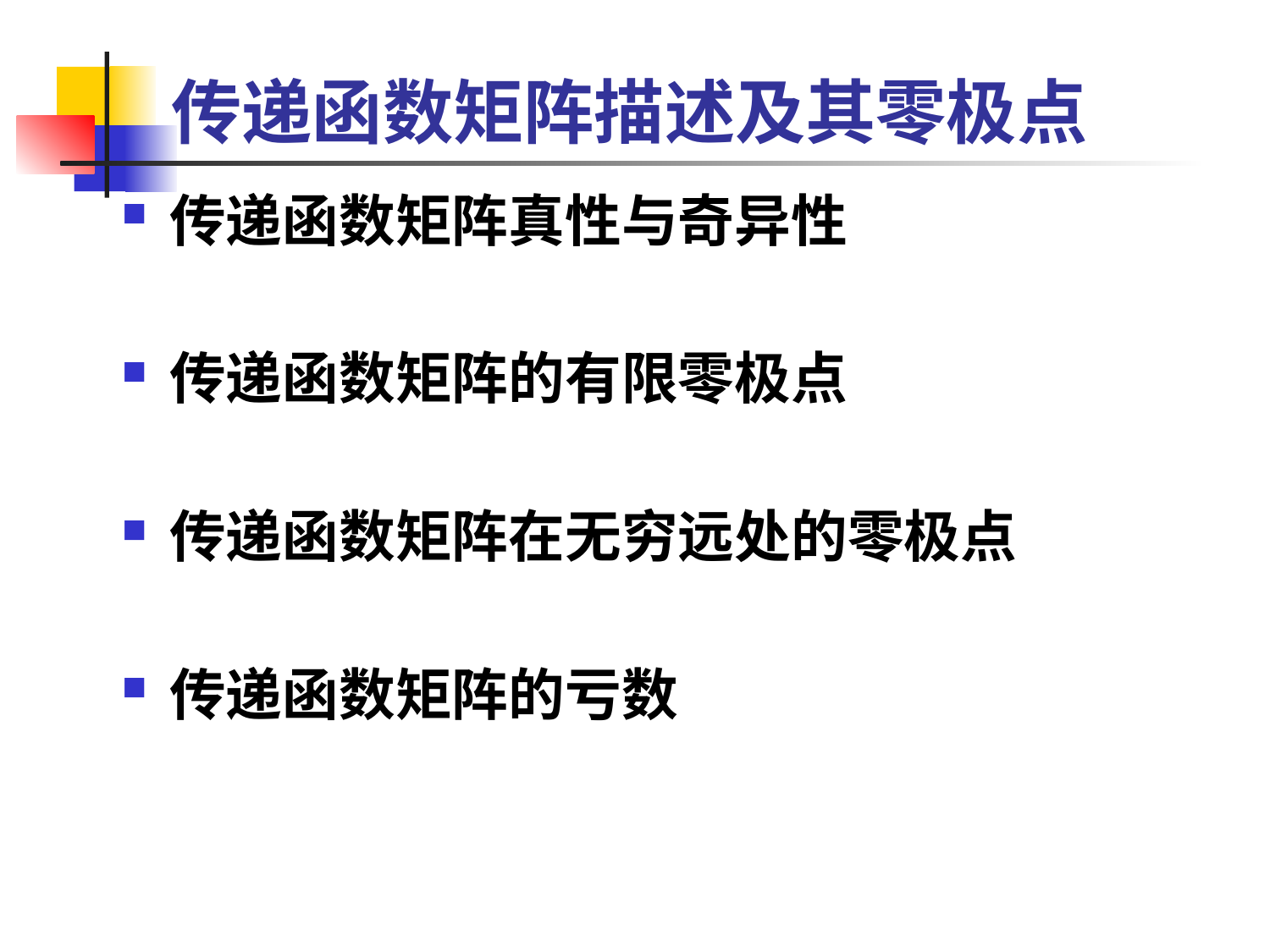

# 传递函数矩阵描述及其零极点
传递函数矩阵真性与奇异性

传递函数矩阵的有限零极点

传递函数矩阵在无穷远处的零极点

传递函数矩阵的亏数